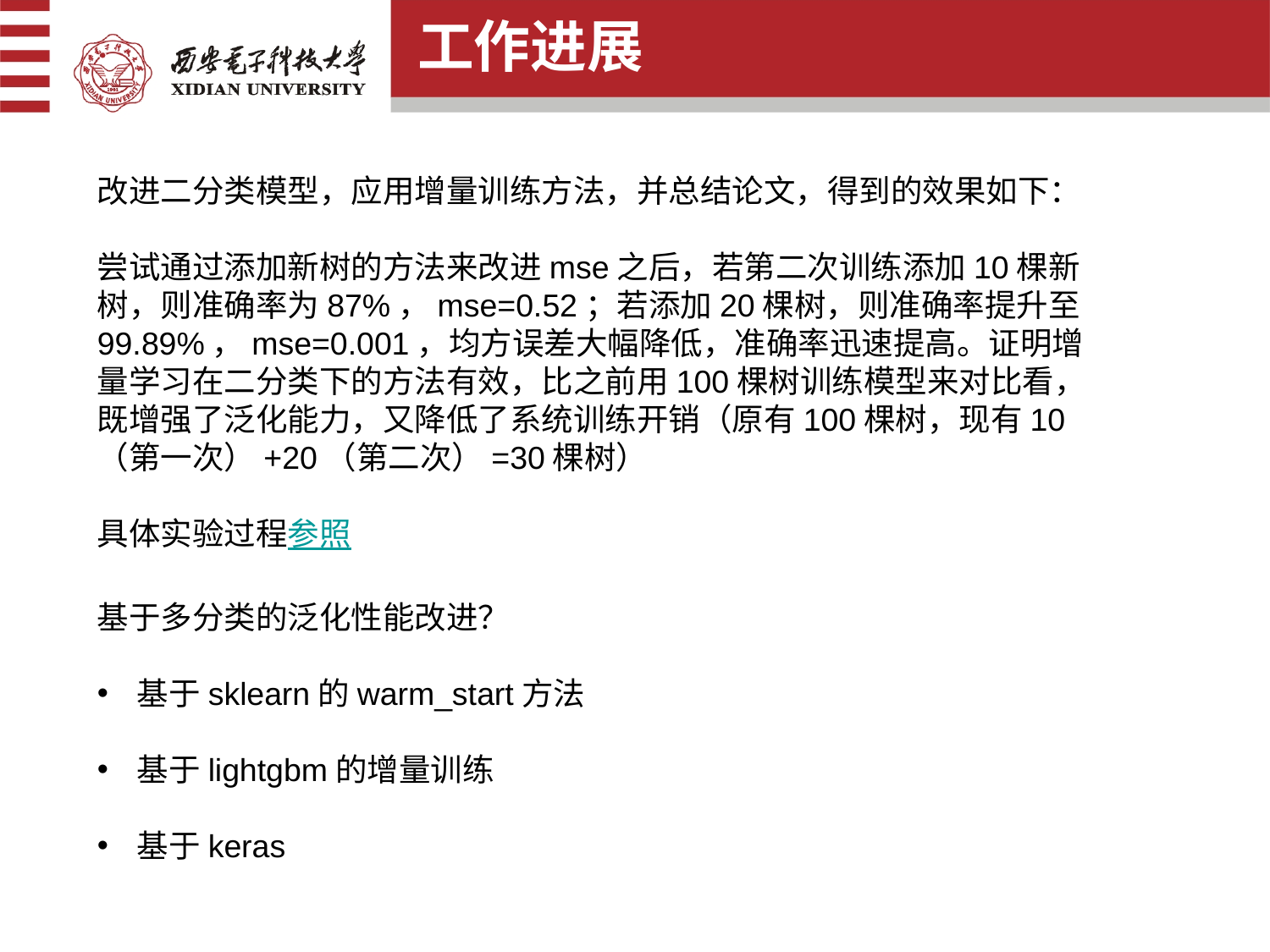

工作进展
改进二分类模型，应用增量训练方法，并总结论文，得到的效果如下：

尝试通过添加新树的方法来改进mse之后，若第二次训练添加10棵新树，则准确率为87%，mse=0.52；若添加20棵树，则准确率提升至99.89%，mse=0.001，均方误差大幅降低，准确率迅速提高。证明增量学习在二分类下的方法有效，比之前用100棵树训练模型来对比看，既增强了泛化能力，又降低了系统训练开销（原有100棵树，现有10（第一次）+20（第二次）=30棵树）

具体实验过程参照

基于多分类的泛化性能改进？

基于sklearn的warm_start方法

基于lightgbm的增量训练

基于keras